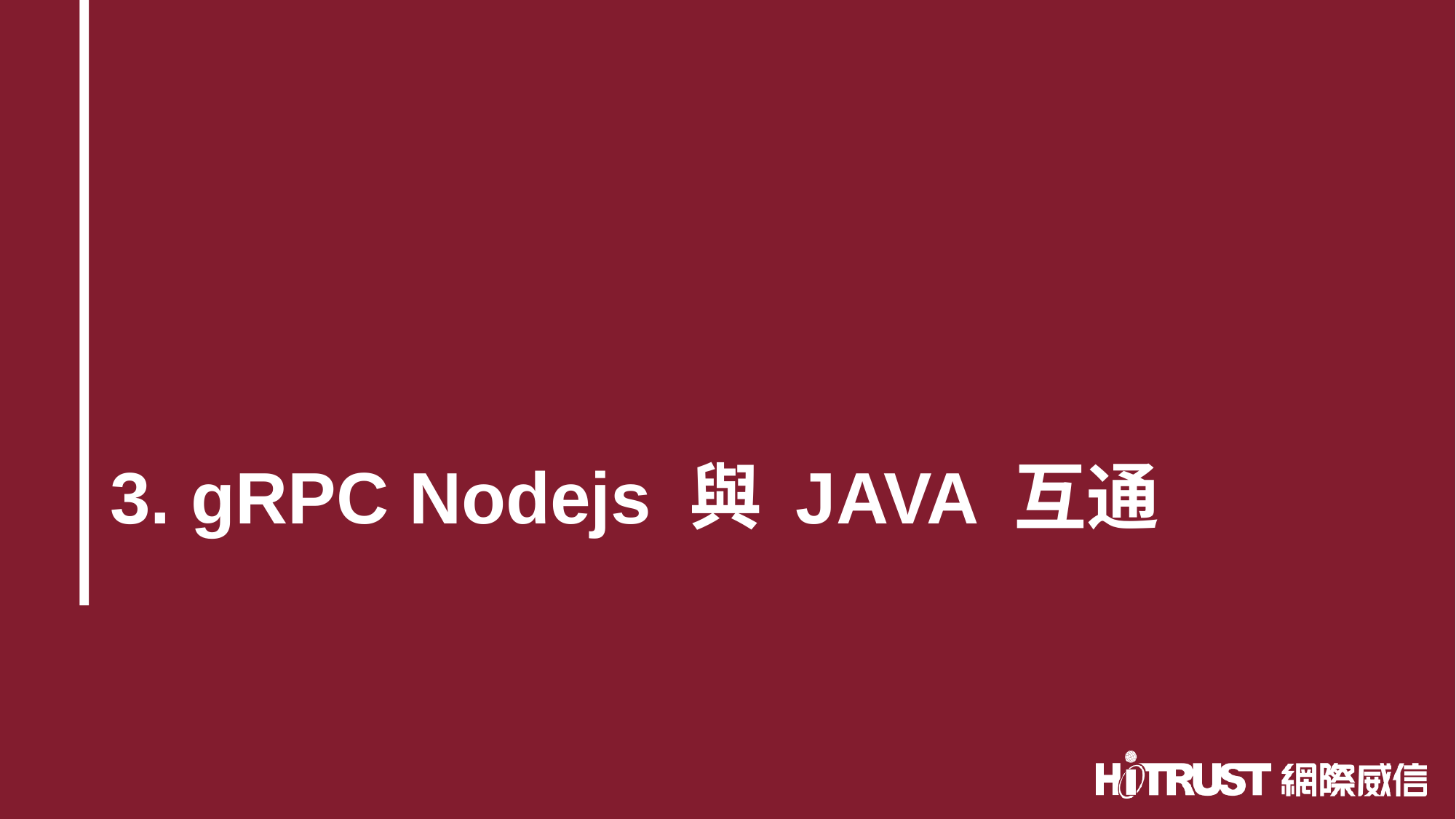

# 3. gRPC Nodejs 與 JAVA 互通